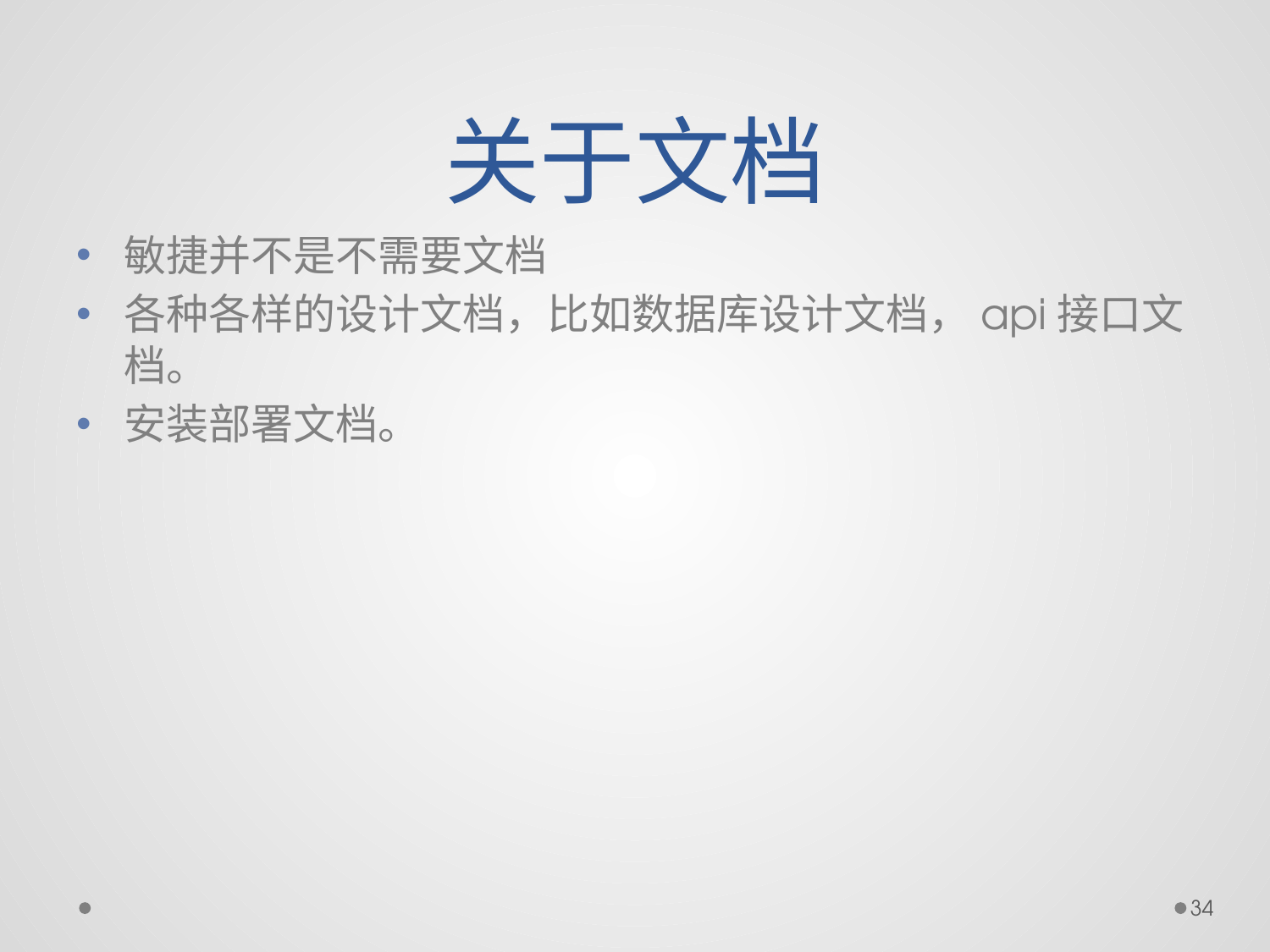

# 关于文档
敏捷并不是不需要文档
各种各样的设计文档，比如数据库设计文档，api接口文档。
安装部署文档。
34